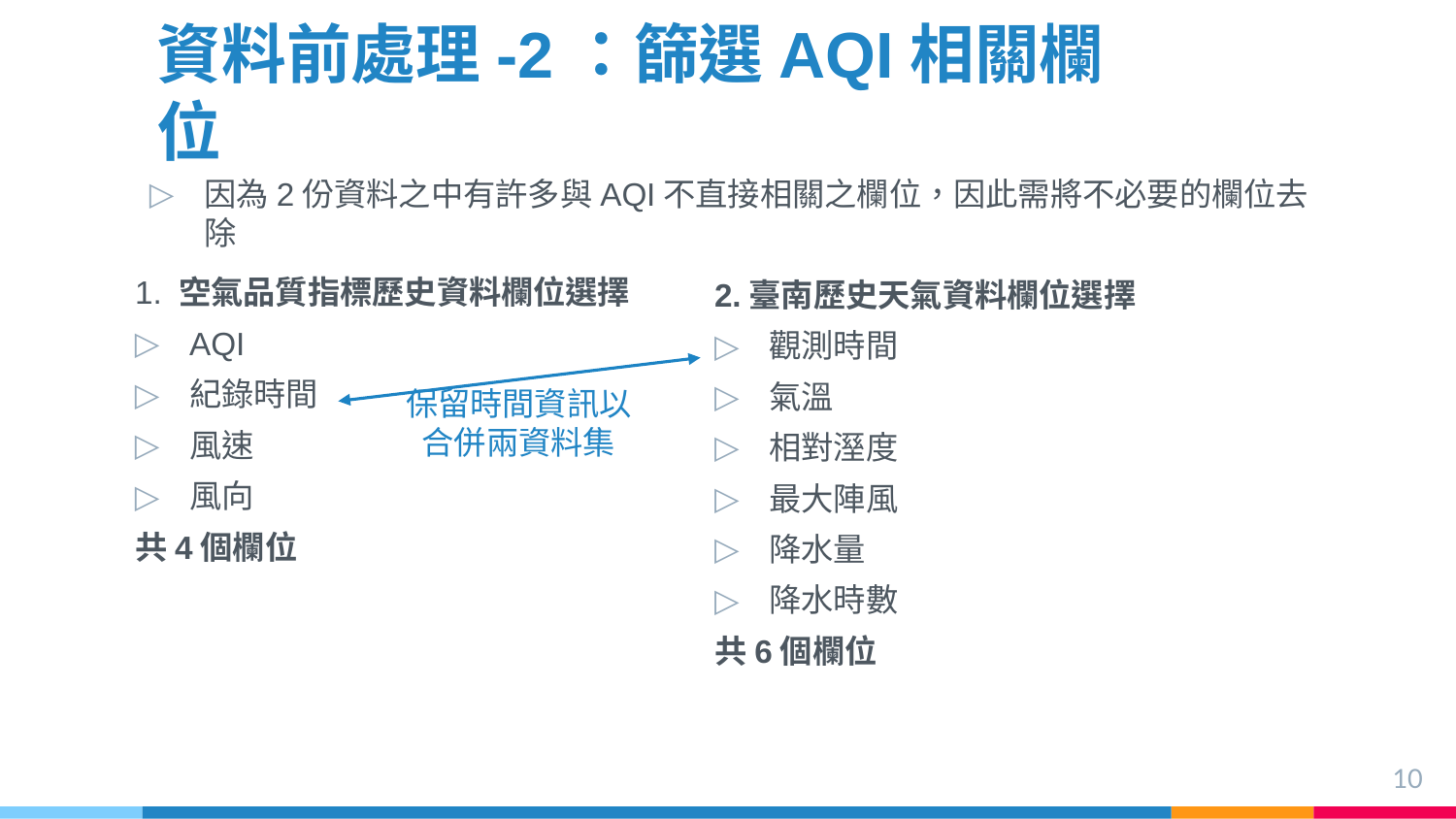

# 資料前處理-2：篩選AQI相關欄位
因為2份資料之中有許多與AQI不直接相關之欄位，因此需將不必要的欄位去除
1. 空氣品質指標歷史資料欄位選擇
AQI
紀錄時間
風速
風向
共4個欄位
2.臺南歷史天氣資料欄位選擇
觀測時間
氣溫
相對溼度
最大陣風
降水量
降水時數
共6個欄位

保留時間資訊以合併兩資料集
10